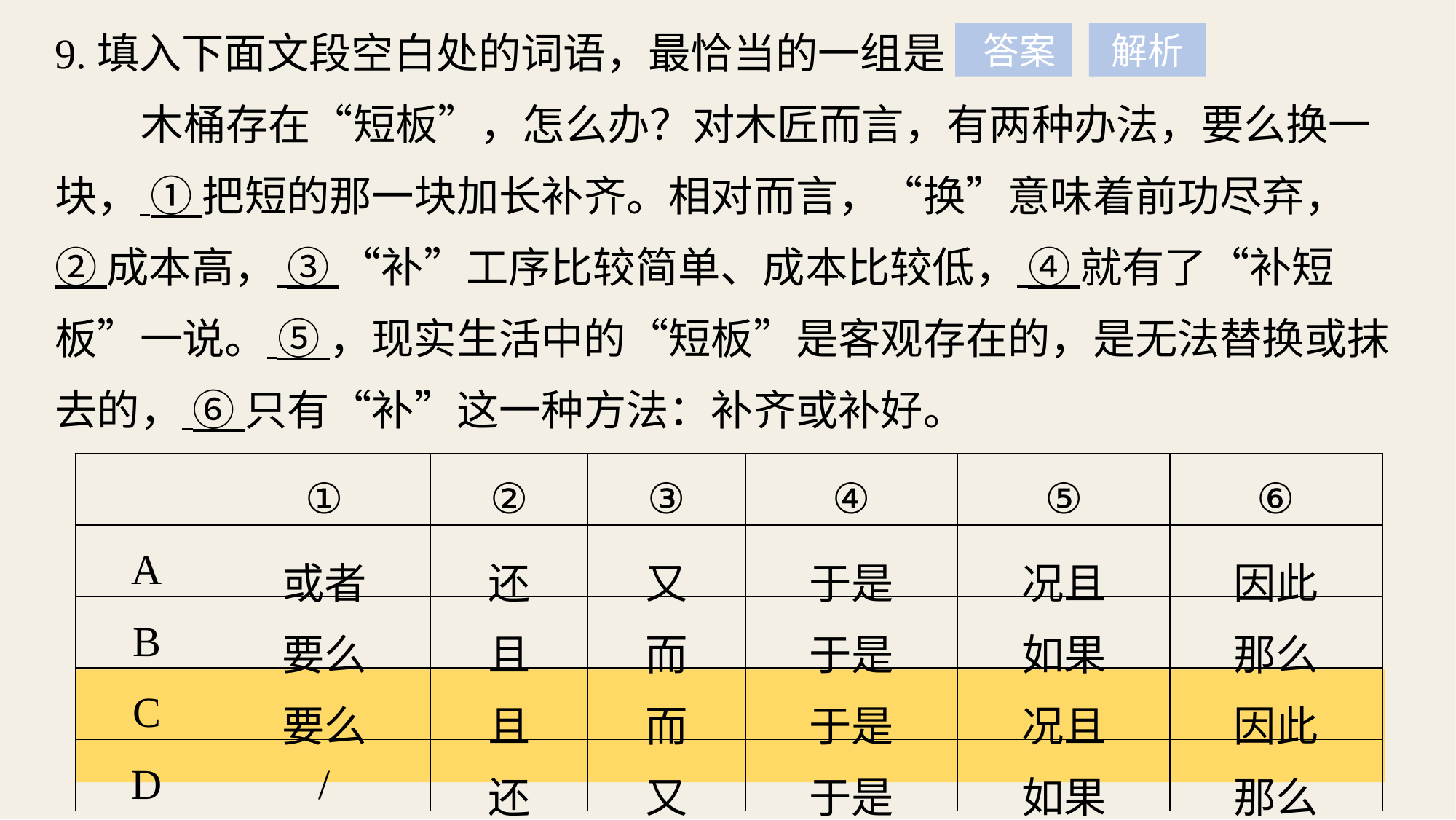

9.填入下面文段空白处的词语，最恰当的一组是
木桶存在“短板”，怎么办？对木匠而言，有两种办法，要么换一块， ① 把短的那一块加长补齐。相对而言，“换”意味着前功尽弃， ② 成本高， ③ “补”工序比较简单、成本比较低， ④ 就有了“补短板”一说。 ⑤ ，现实生活中的“短板”是客观存在的，是无法替换或抹去的， ⑥ 只有“补”这一种方法：补齐或补好。
 答案
解析
|  | ① | ② | ③ | ④ | ⑤ | ⑥ |
| --- | --- | --- | --- | --- | --- | --- |
| A | 或者 | 还 | 又 | 于是 | 况且 | 因此 |
| B | 要么 | 且 | 而 | 于是 | 如果 | 那么 |
| C | 要么 | 且 | 而 | 于是 | 况且 | 因此 |
| D | / | 还 | 又 | 于是 | 如果 | 那么 |